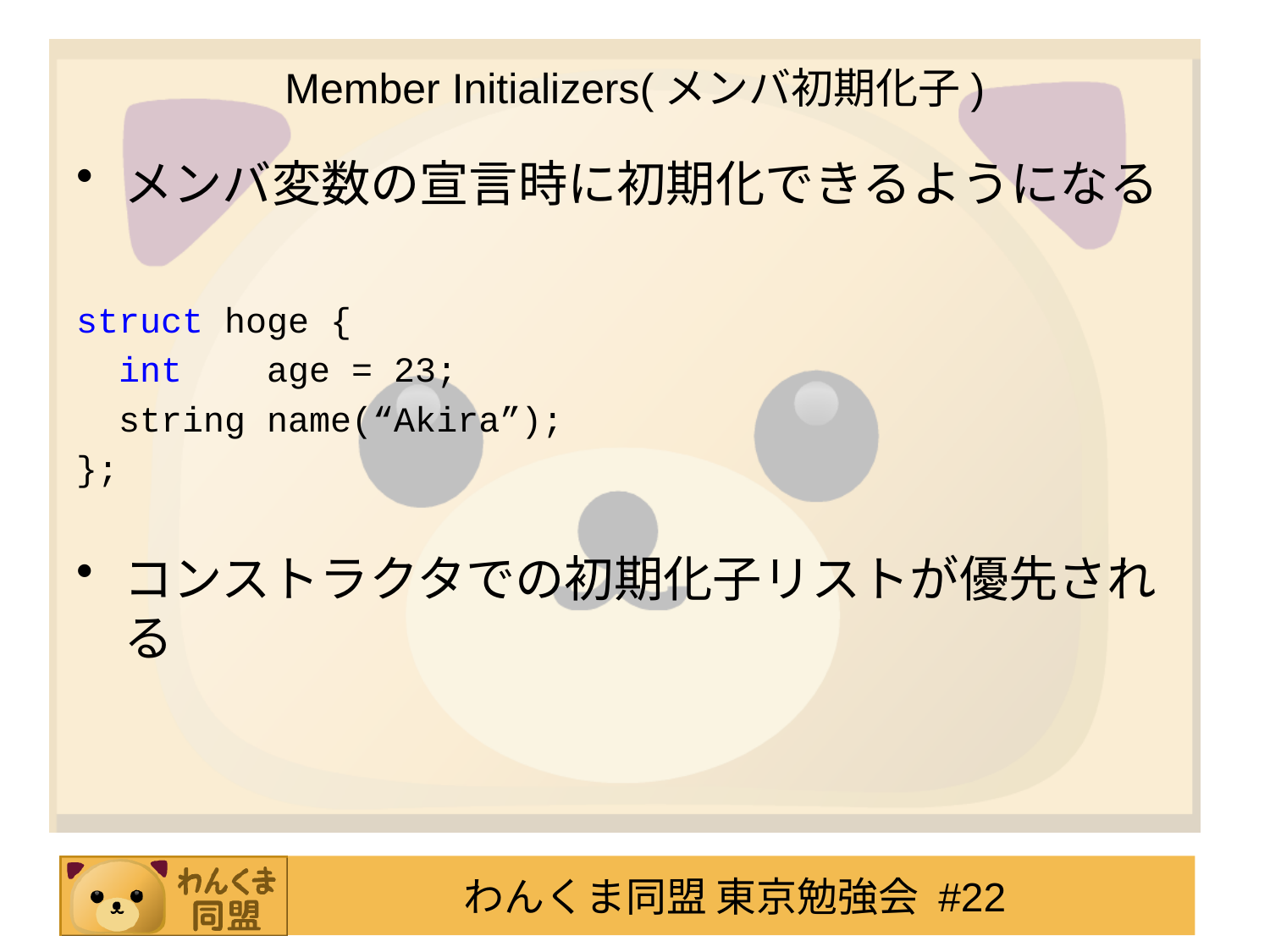

# Member Initializers(メンバ初期化子)
メンバ変数の宣言時に初期化できるようになる

struct hoge {
  int    age = 23;
  string name(“Akira”);
};

コンストラクタでの初期化子リストが優先される